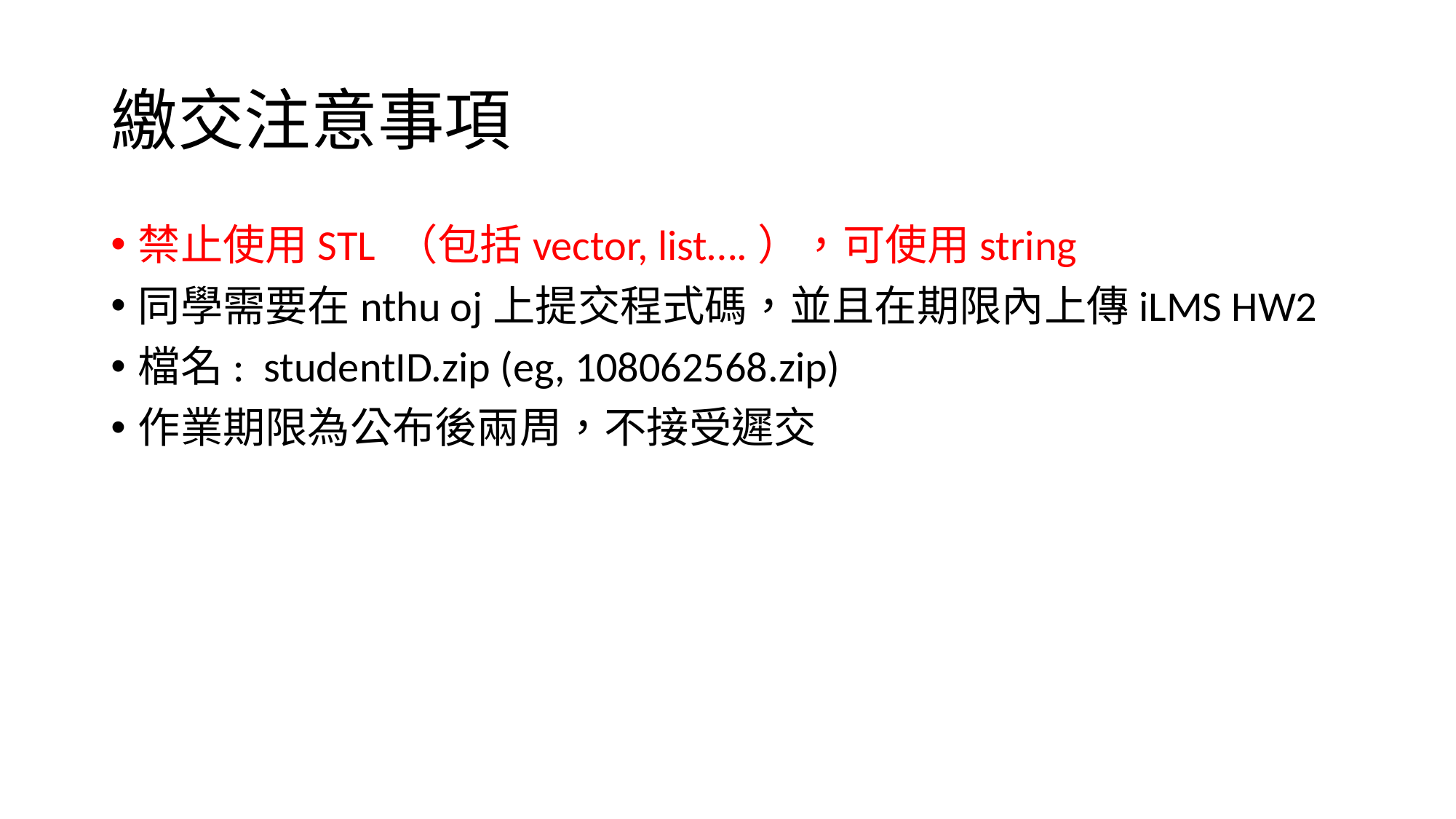

# 繳交注意事項
禁止使用STL （包括vector, list….），可使用string
同學需要在nthu oj上提交程式碼，並且在期限內上傳iLMS HW2
檔名:  studentID.zip (eg, 108062568.zip)
作業期限為公布後兩周，不接受遲交